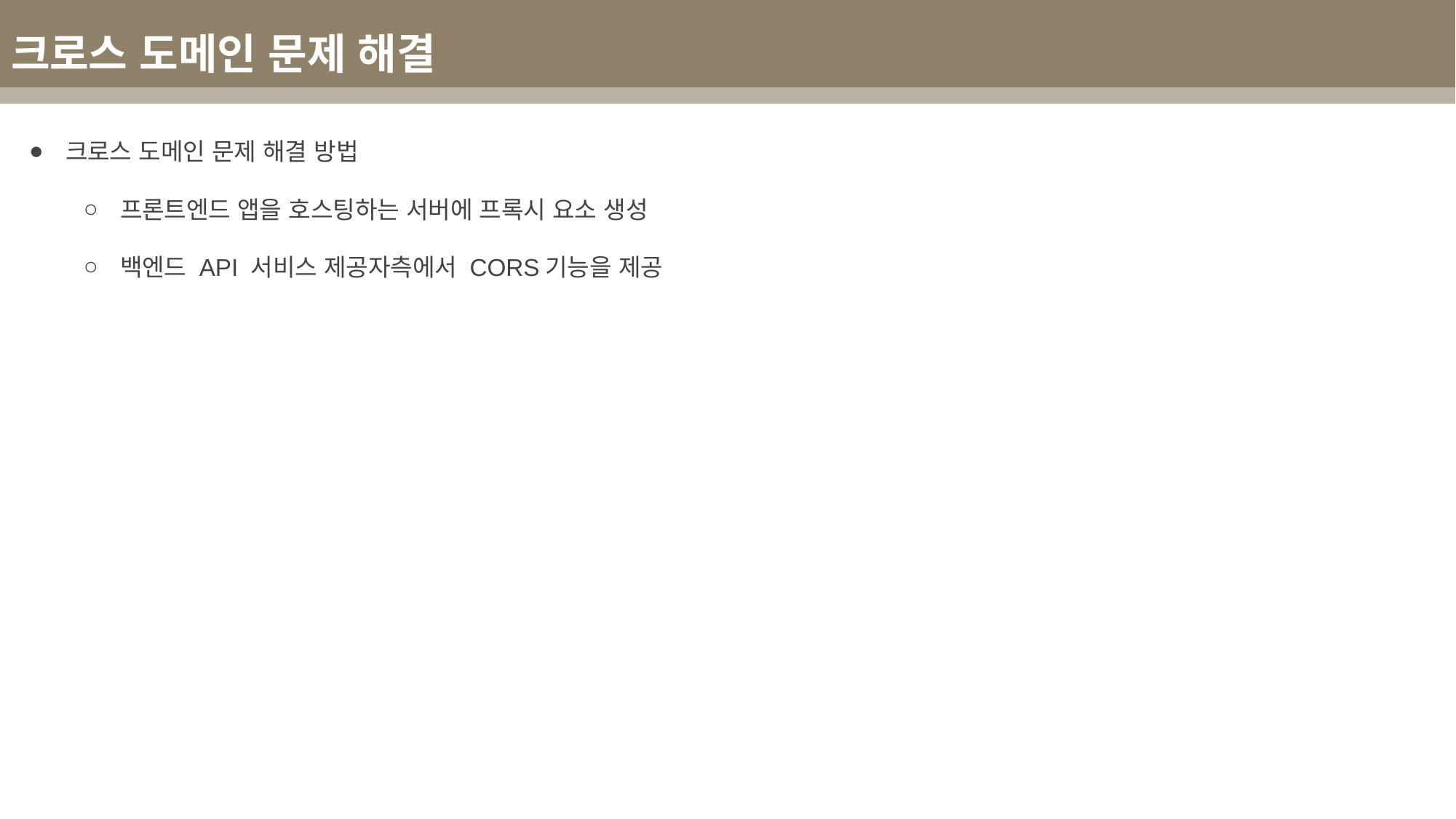

크로스 도메인 문제 해결
크로스 도메인 문제 해결 방법
프론트엔드 앱을 호스팅하는 서버에 프록시 요소 생성
백엔드 API 서비스 제공자측에서 CORS기능을 제공